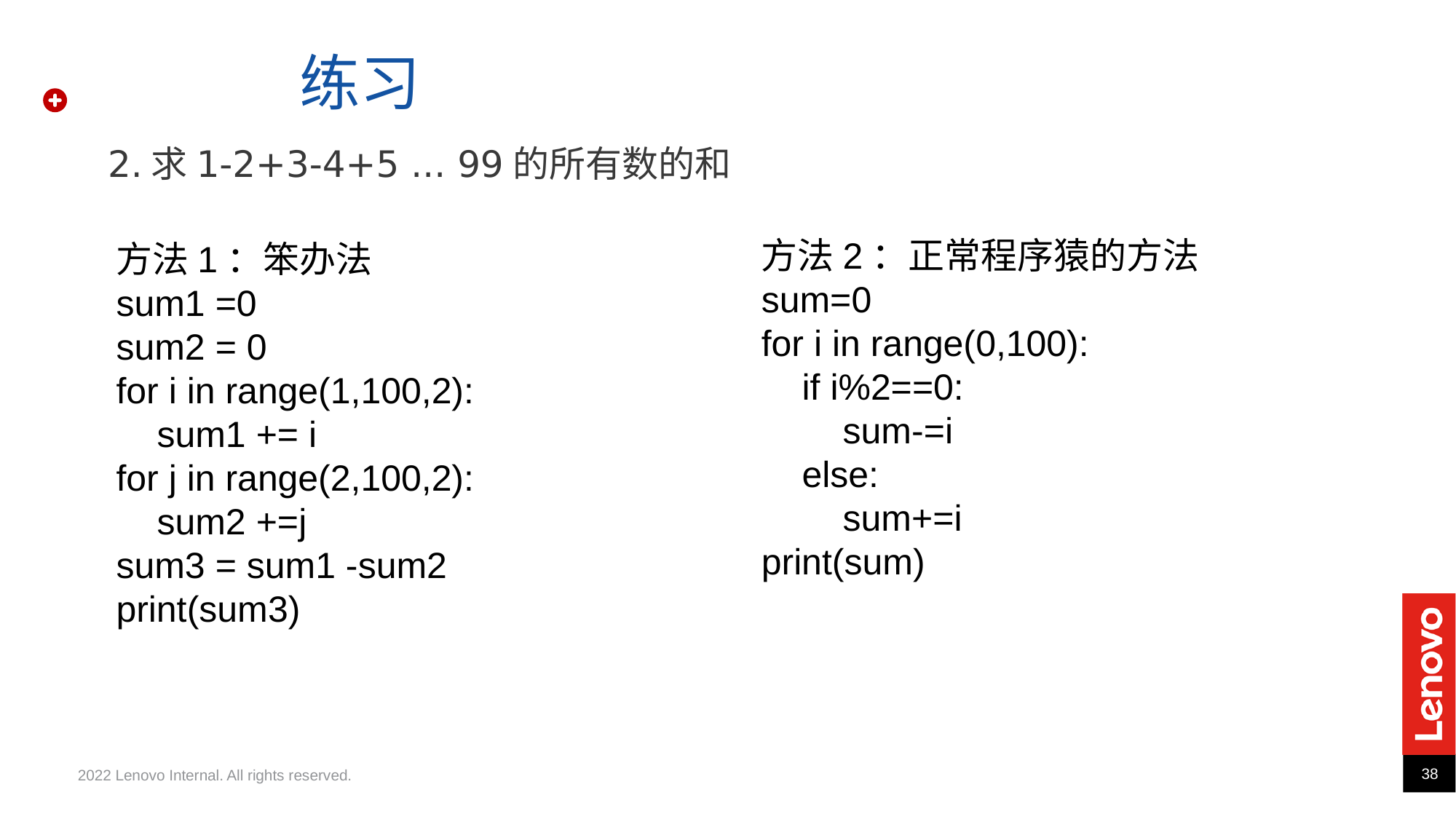

练习
2.求1-2+3-4+5 ... 99的所有数的和
方法2：正常程序猿的方法
sum=0
for i in range(0,100):
    if i%2==0:
        sum-=i
    else:
        sum+=i
print(sum)
方法1：笨办法
sum1 =0
sum2 = 0
for i in range(1,100,2):
    sum1 += i
for j in range(2,100,2):
    sum2 +=j
sum3 = sum1 -sum2
print(sum3)